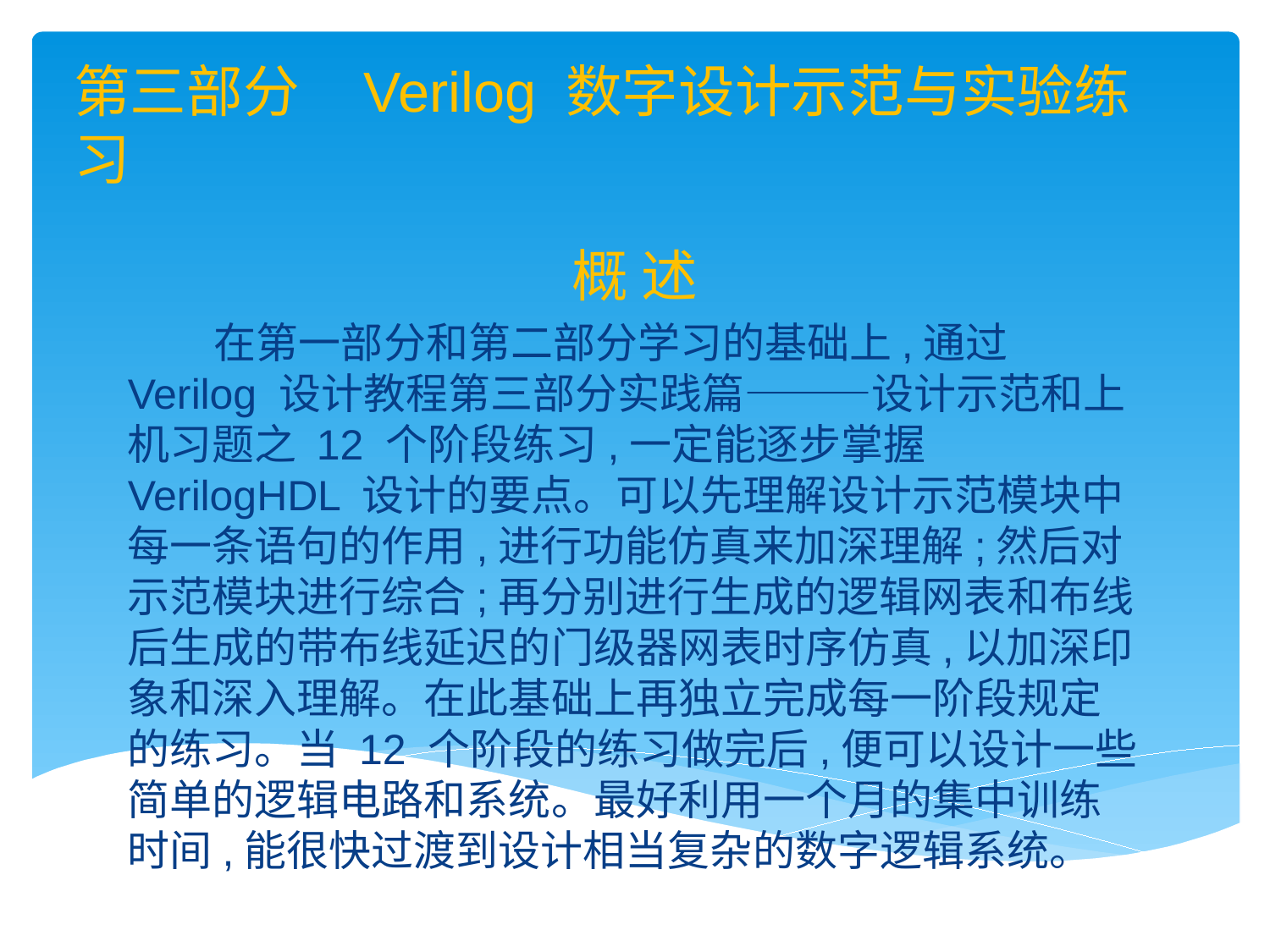

# 第三部分    Verilog 数字设计示范与实验练习
概 述
        在第一部分和第二部分学习的基础上,通过 Verilog 设计教程第三部分实践篇———设计示范和上机习题之 12 个阶段练习,一定能逐步掌握VerilogHDL 设计的要点。可以先理解设计示范模块中每一条语句的作用,进行功能仿真来加深理解;然后对示范模块进行综合;再分别进行生成的逻辑网表和布线后生成的带布线延迟的门级器网表时序仿真,以加深印象和深入理解。在此基础上再独立完成每一阶段规定的练习。当 12 个阶段的练习做完后,便可以设计一些简单的逻辑电路和系统。最好利用一个月的集中训练时间,能很快过渡到设计相当复杂的数字逻辑系统。